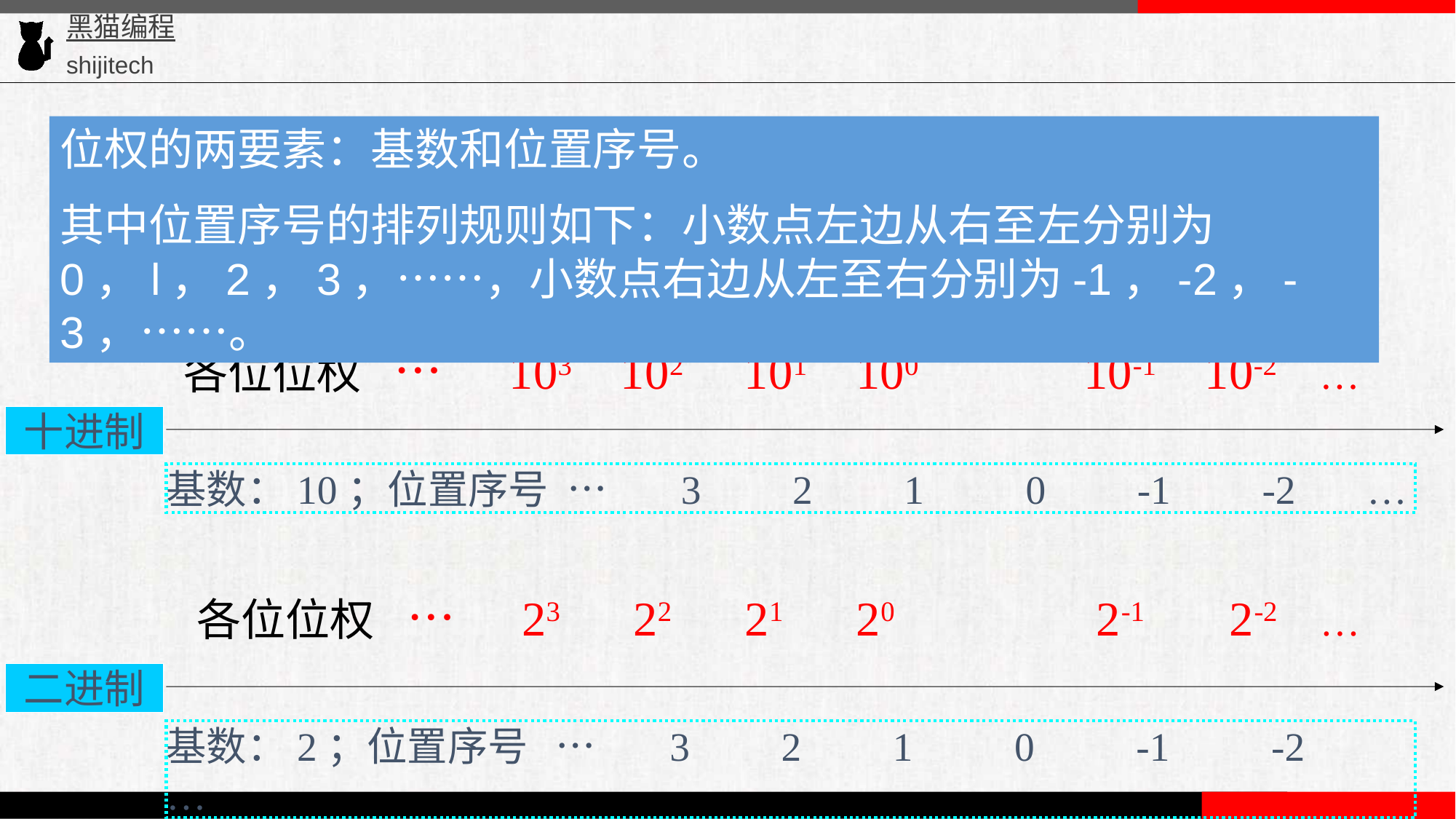

位权的两要素：基数和位置序号。
其中位置序号的排列规则如下：小数点左边从右至左分别为0，l，2，3，……，小数点右边从左至右分别为-1，-2，-3，……。
各位位权   …     103    102     101    100              10-1    10-2      …
十进制

基数：10；位置序号  …       3         2         1          0         -1         -2       …
各位位权   …     23      22      21      20                 2-1       2-2      …
二进制

基数：2；位置序号   …       3         2         1          0          -1          -2       …